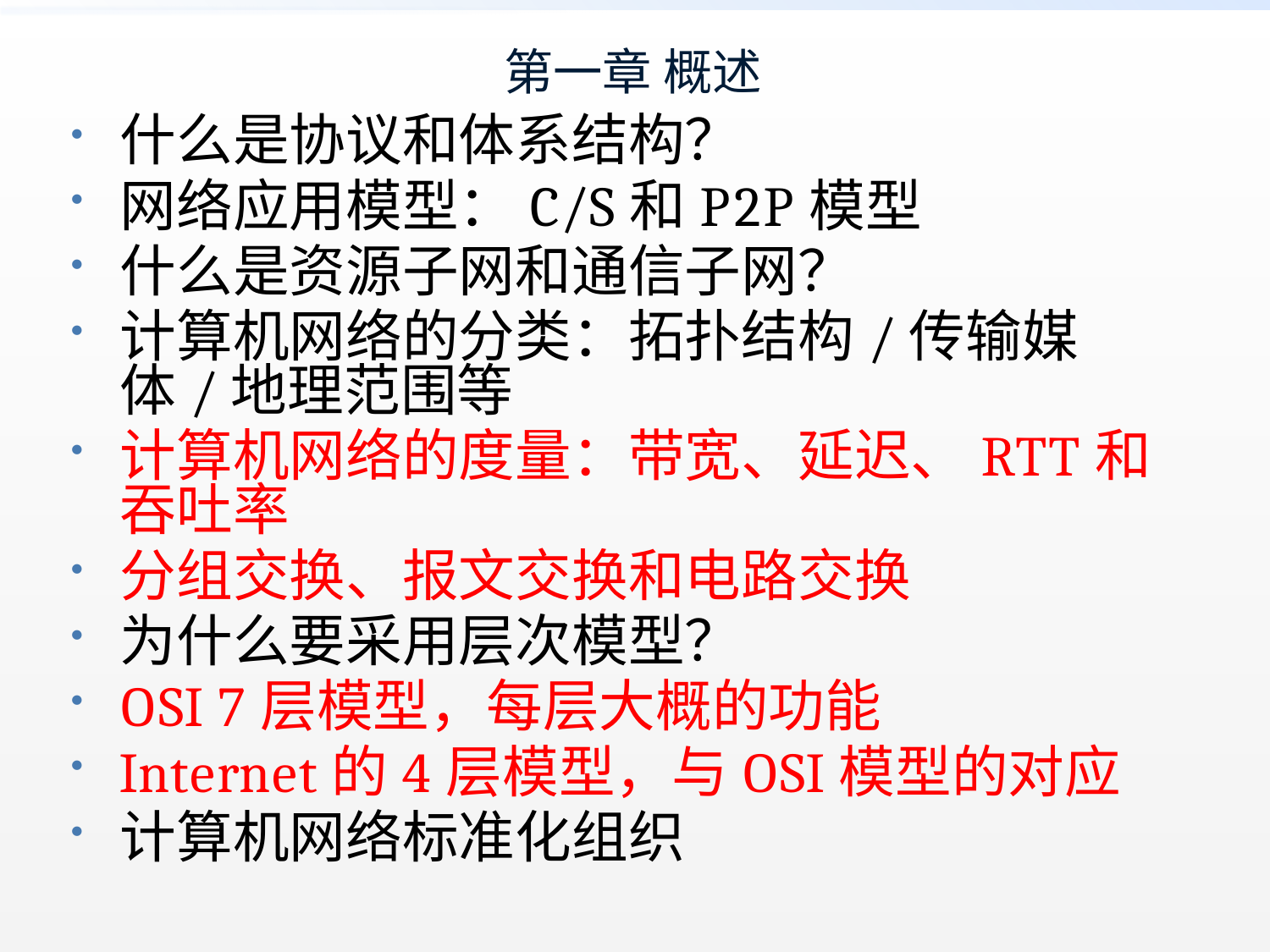

# 第一章 概述
什么是协议和体系结构？
网络应用模型：C/S和P2P模型
什么是资源子网和通信子网？
计算机网络的分类：拓扑结构/传输媒体/地理范围等
计算机网络的度量：带宽、延迟、RTT和吞吐率
分组交换、报文交换和电路交换
为什么要采用层次模型？
OSI 7层模型，每层大概的功能
Internet的4层模型，与OSI模型的对应
计算机网络标准化组织